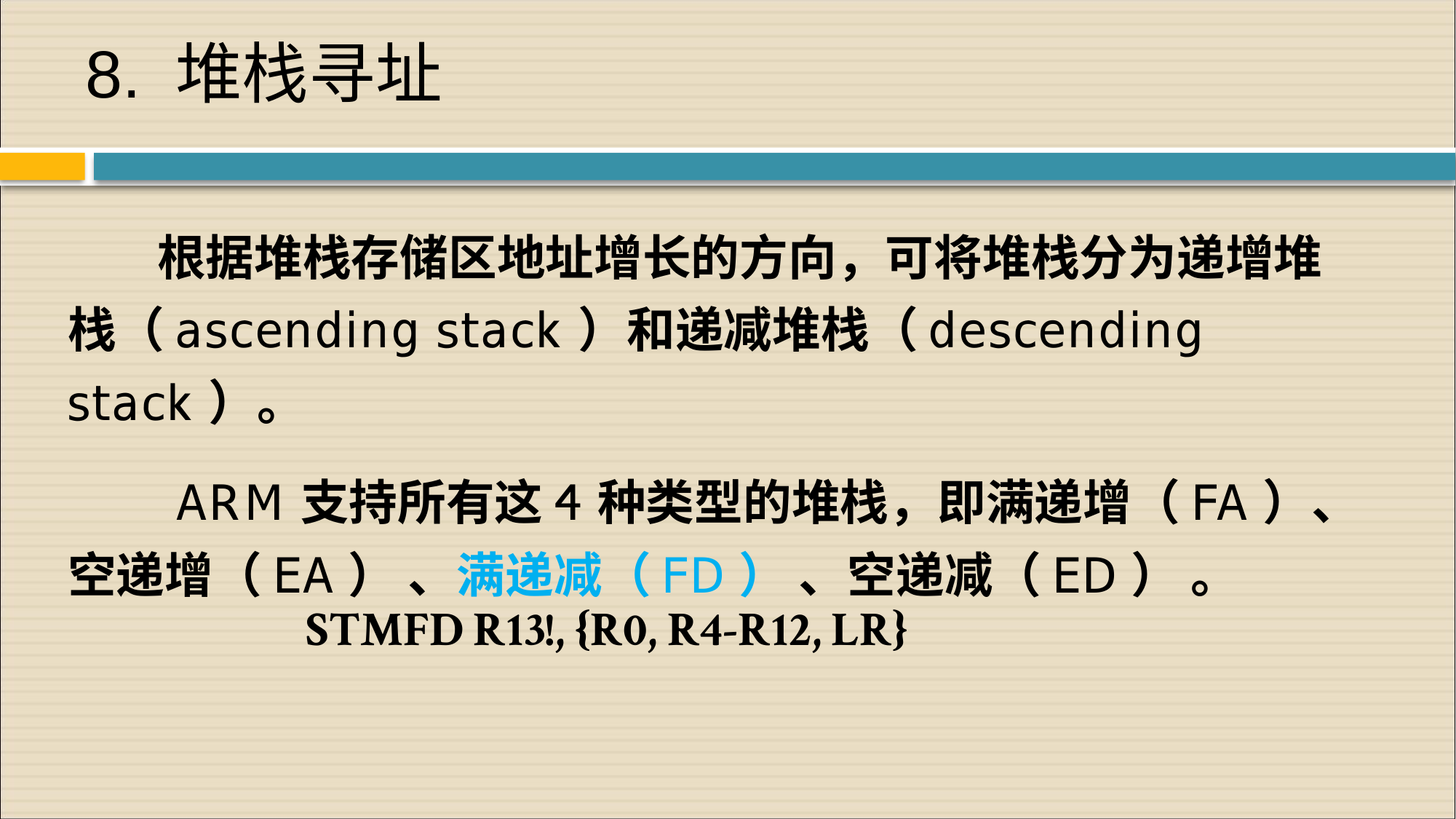

# 8. 堆栈寻址
       根据堆栈存储区地址增长的方向，可将堆栈分为递增堆栈（ascending stack）和递减堆栈（descending stack）。
	ARM支持所有这4种类型的堆栈，即满递增（FA）、空递增（EA） 、满递减（FD） 、空递减（ED） 。
STMFD R13!, {R0, R4-R12, LR}